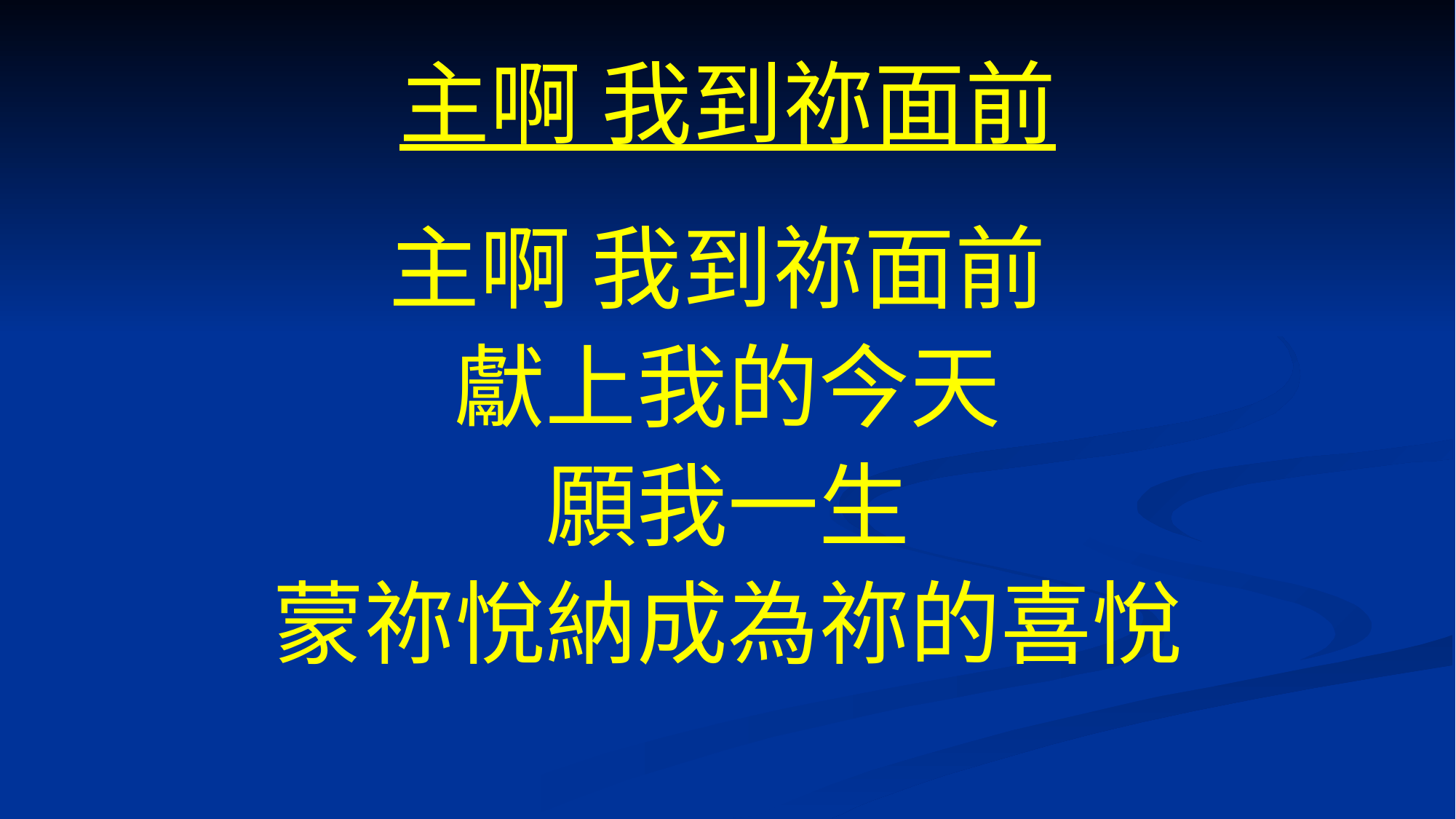

# 主啊 我到祢面前
主啊 我到祢面前
獻上我的今天
願我一生
蒙祢悅納成為祢的喜悅